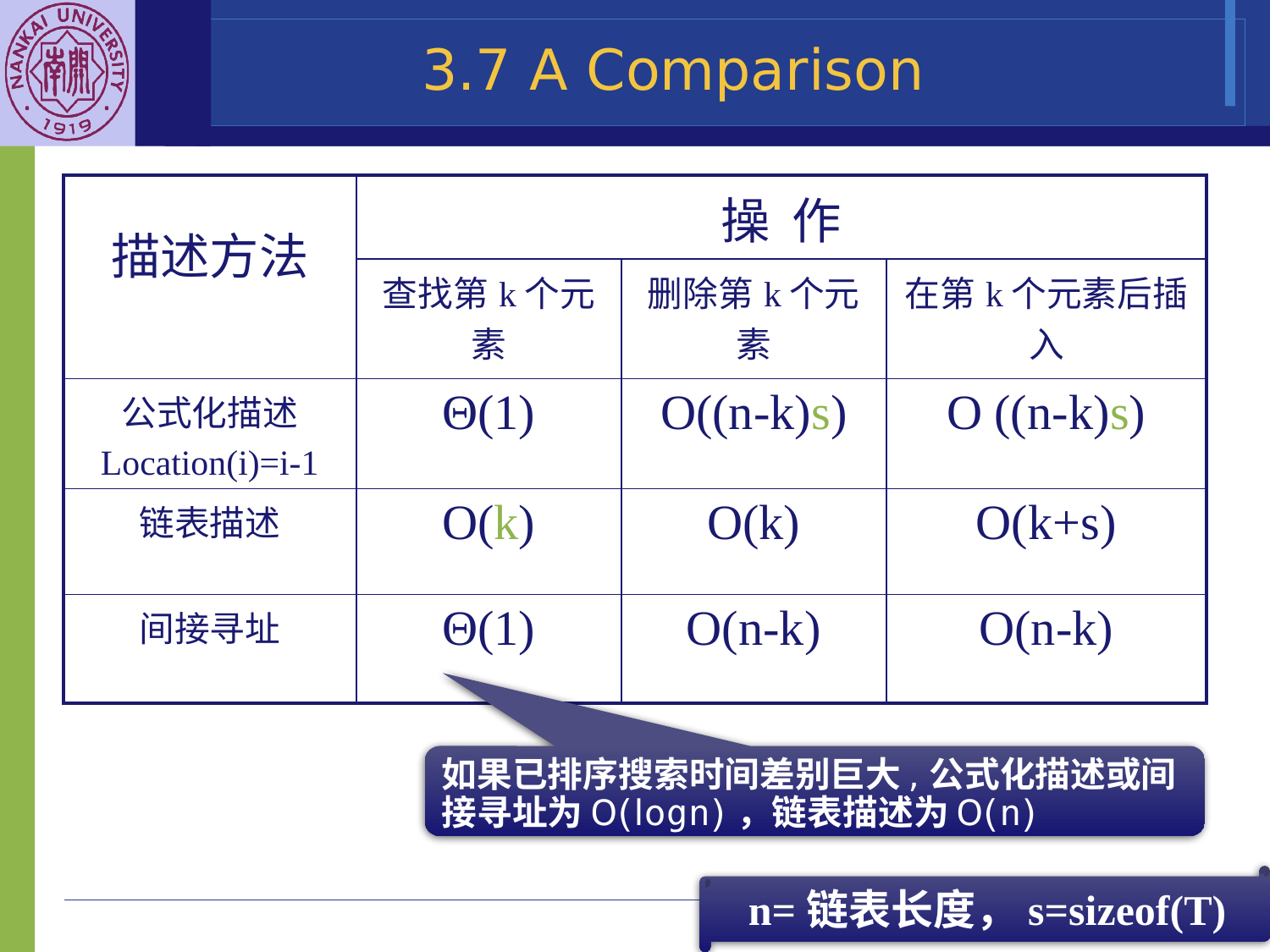

# 3.7 A Comparison
| 描述方法 | 操 作 |  |  |
| --- | --- | --- | --- |
|  | 查找第k个元素 | 删除第k个元素 | 在第k个元素后插入 |
| 公式化描述 Location(i)=i-1 | Θ(1) | O((n-k)s) | O ((n-k)s) |
| 链表描述 | O(k) | O(k) | O(k+s) |
| 间接寻址 | Θ(1) | O(n-k) | O(n-k) |
如果已排序搜索时间差别巨大,公式化描述或间接寻址为O(logn)，链表描述为O(n)
n=链表长度，s=sizeof(T)
53